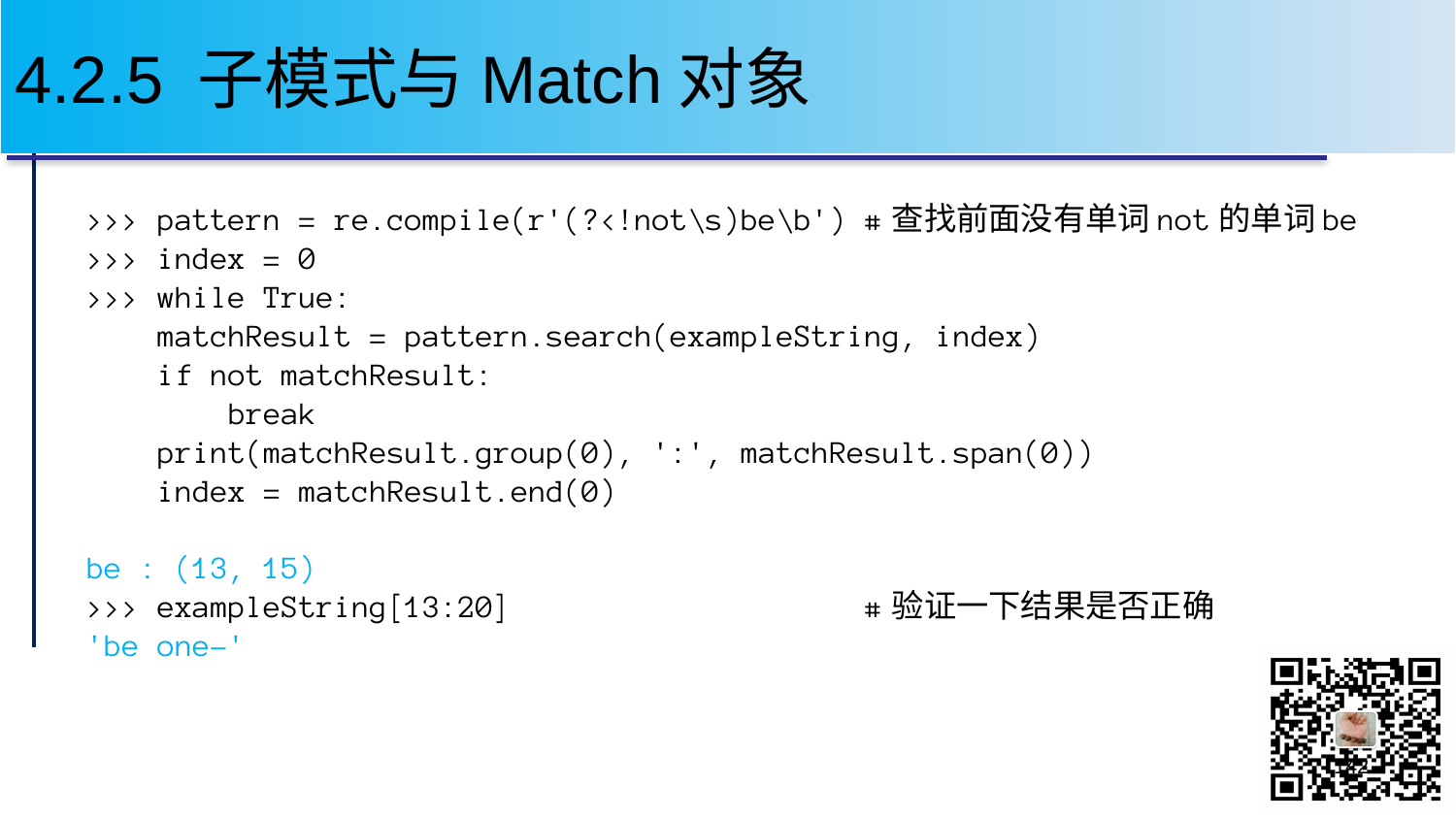

# 4.2.5 子模式与Match对象
>>> pattern = re.compile(r'(?<!not\s)be\b') #查找前面没有单词not的单词be
>>> index = 0
>>> while True:
    matchResult = pattern.search(exampleString, index)
    if not matchResult:
        break
    print(matchResult.group(0), ':', matchResult.span(0))
    index = matchResult.end(0)

be : (13, 15)
>>> exampleString[13:20]                    #验证一下结果是否正确
'be one-'
142